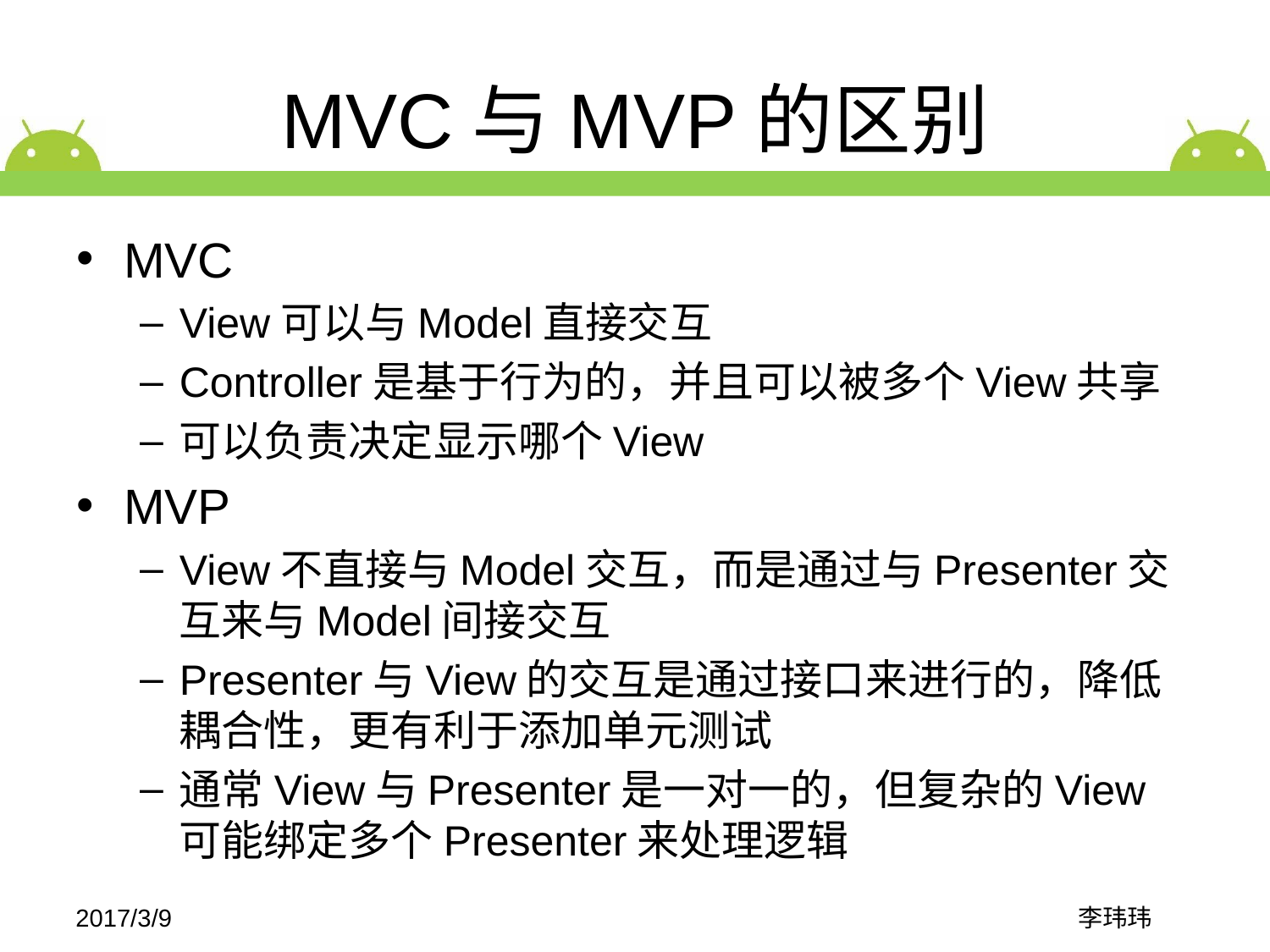

# MVC与MVP的区别
MVC
View可以与Model直接交互
Controller是基于行为的，并且可以被多个View共享
可以负责决定显示哪个View
MVP
View不直接与Model交互，而是通过与Presenter交互来与Model间接交互
Presenter与View的交互是通过接口来进行的，降低耦合性，更有利于添加单元测试
通常View与Presenter是一对一的，但复杂的View可能绑定多个Presenter来处理逻辑